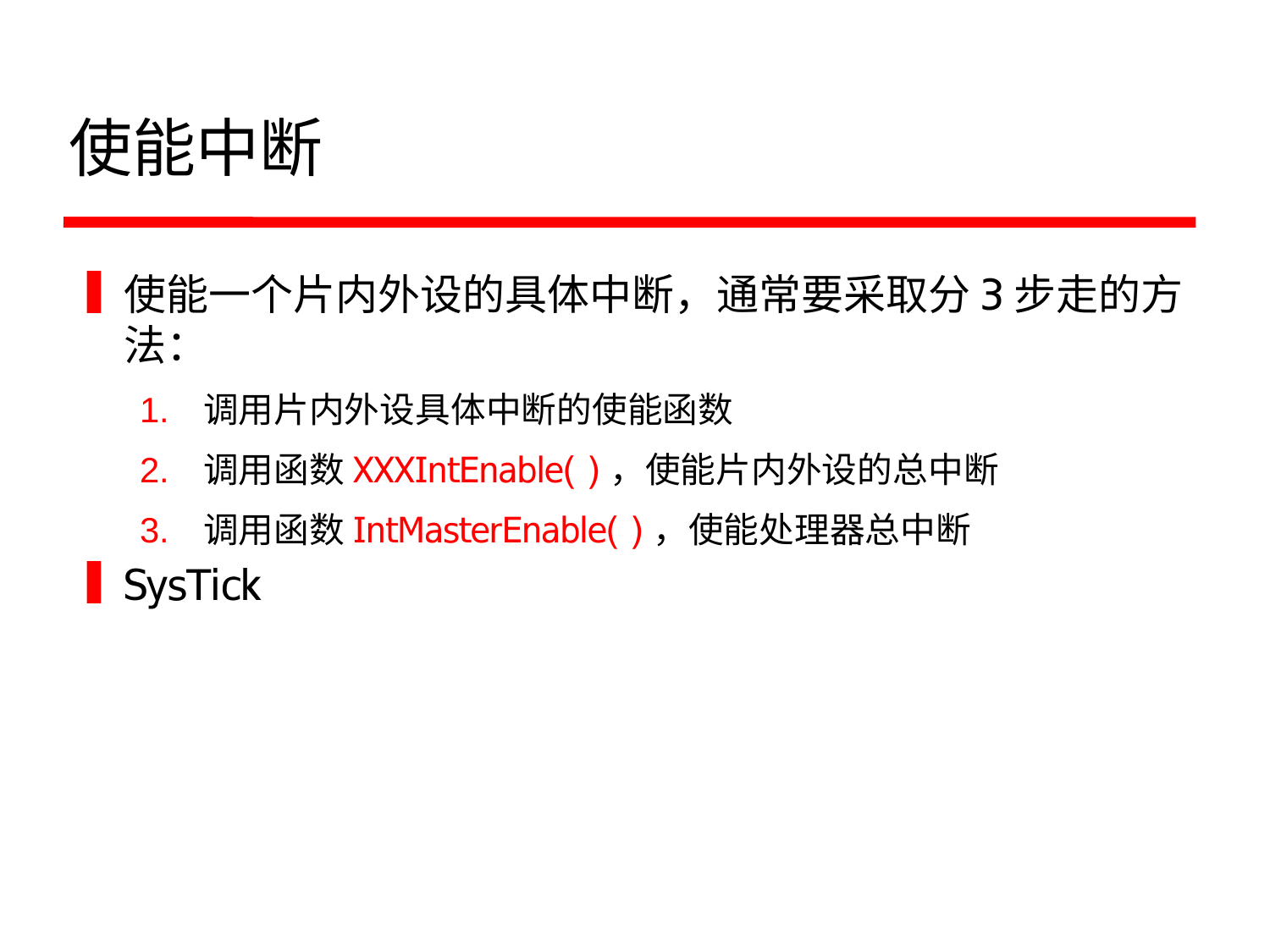

# 使能中断
使能一个片内外设的具体中断，通常要采取分3步走的方法：
调用片内外设具体中断的使能函数
调用函数XXXIntEnable( )，使能片内外设的总中断
调用函数IntMasterEnable( )，使能处理器总中断
SysTick